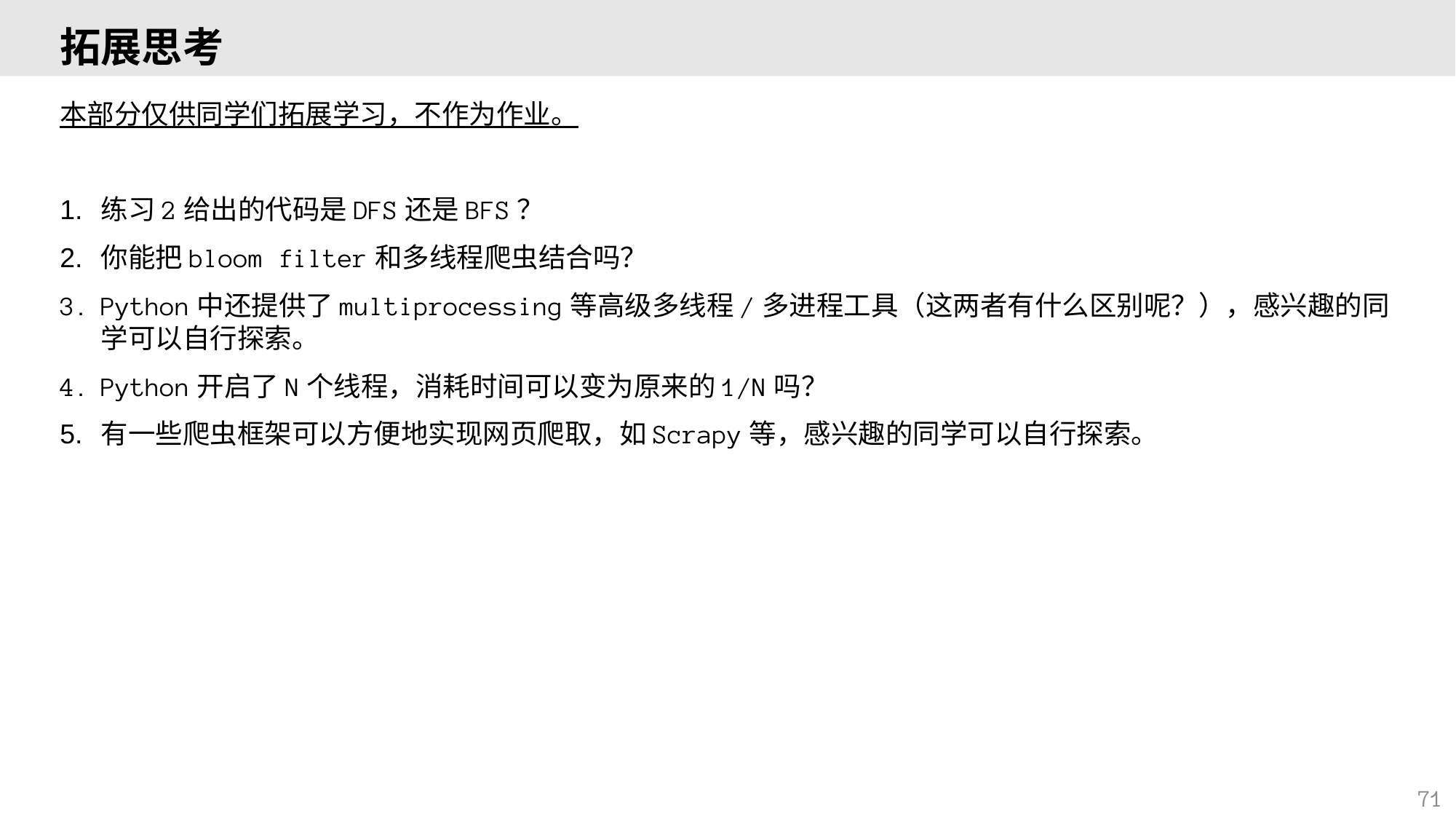

# 拓展思考
本部分仅供同学们拓展学习，不作为作业。

练习2给出的代码是DFS还是BFS？
你能把bloom filter和多线程爬虫结合吗？
Python中还提供了multiprocessing等高级多线程/多进程工具（这两者有什么区别呢？），感兴趣的同学可以自行探索。
Python开启了N个线程，消耗时间可以变为原来的1/N吗？
有一些爬虫框架可以方便地实现网页爬取，如Scrapy等，感兴趣的同学可以自行探索。
71